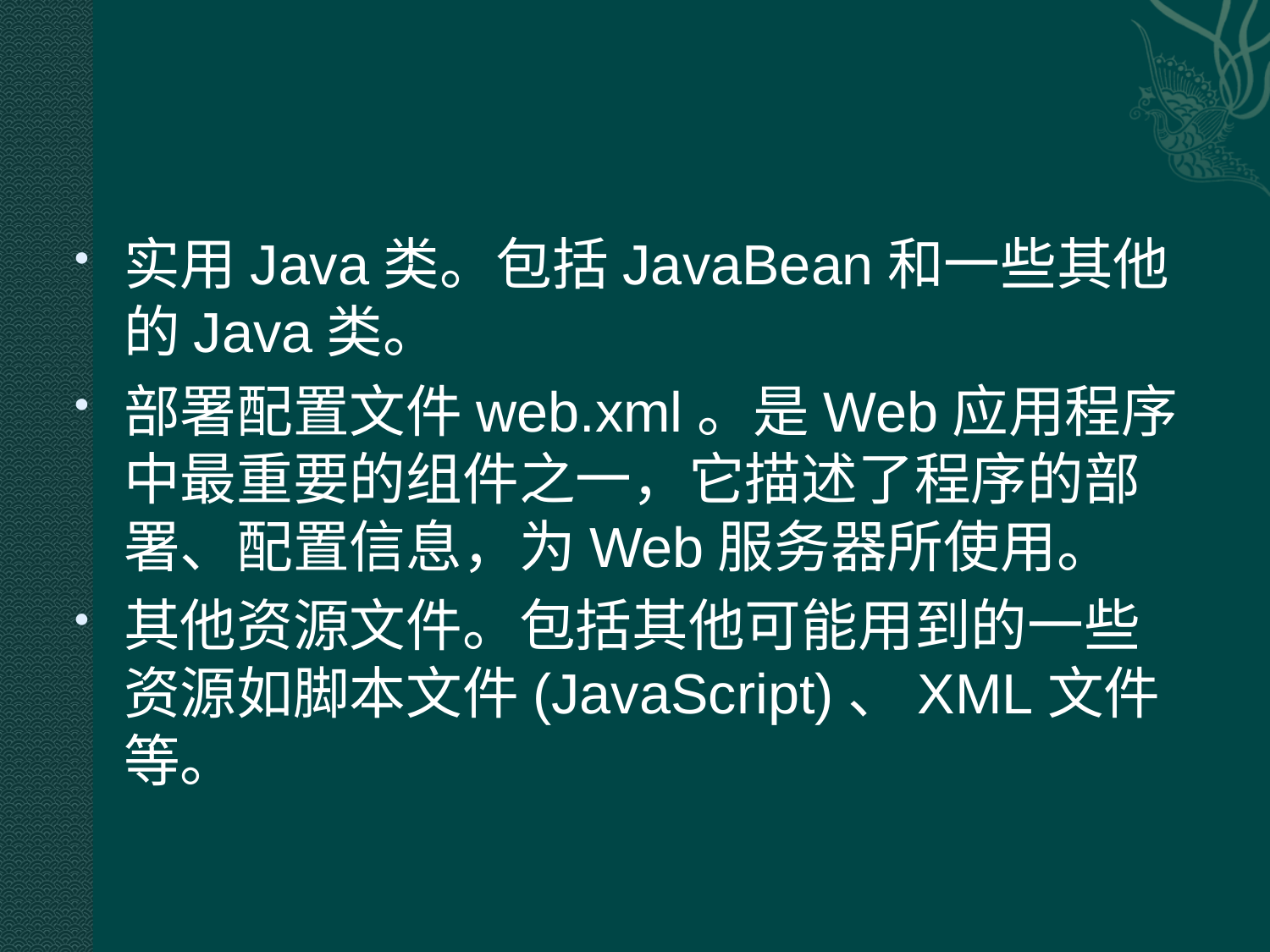

#
实用Java类。包括JavaBean和一些其他的Java类。
部署配置文件web.xml。是Web应用程序中最重要的组件之一，它描述了程序的部署、配置信息，为Web服务器所使用。
其他资源文件。包括其他可能用到的一些资源如脚本文件(JavaScript)、XML文件等。